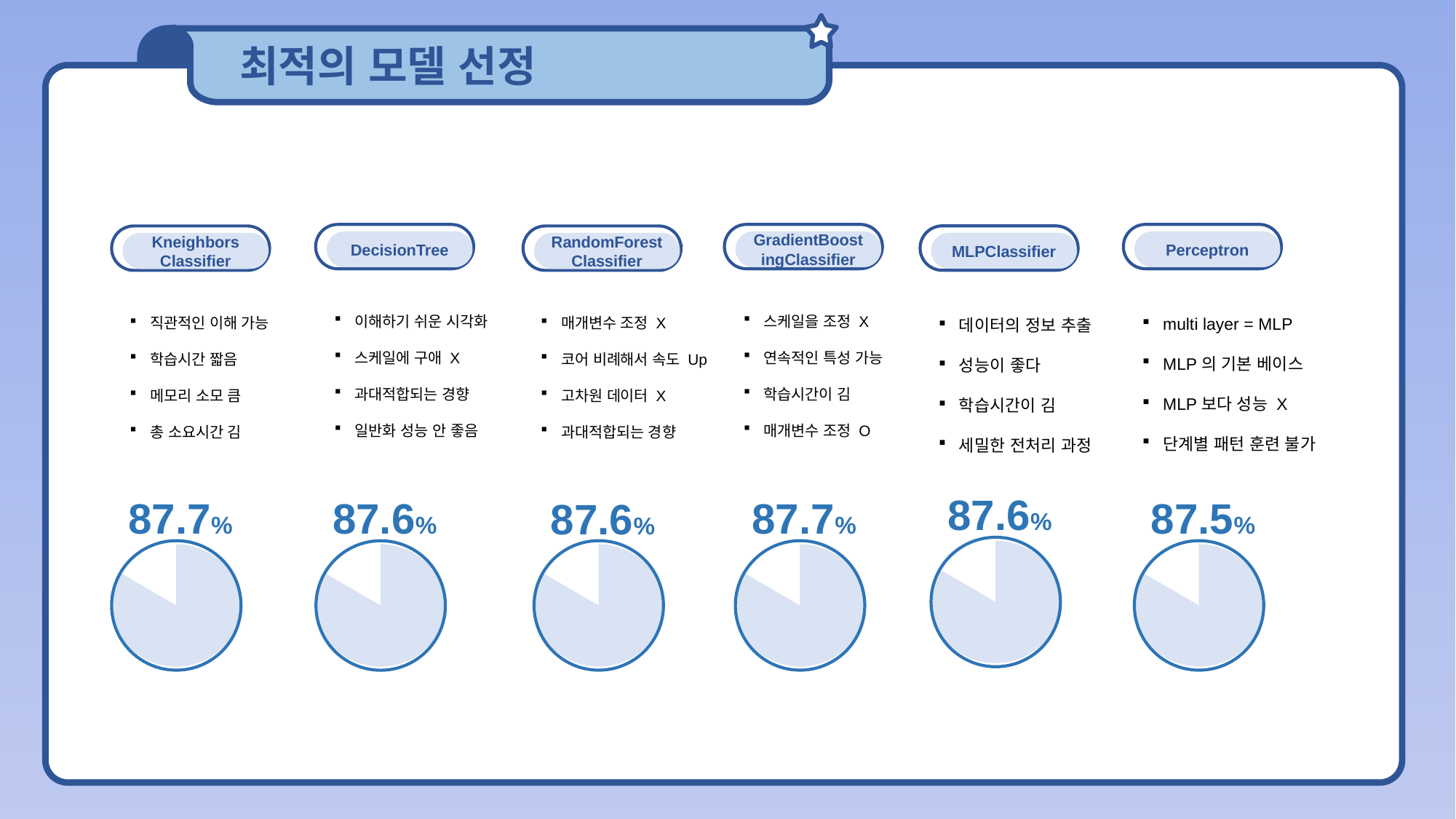

최적의 모델 선정

CONTENTS
GradientBoostingClassifier
CONTENTS
Perceptron
CONTENTS
DecisionTree
CONTENTS
MLPClassifier
CONTENTS
Kneighbors
Classifier
CONTENTS
RandomForestClassifier
스케일을 조정 X
연속적인 특성 가능
학습시간이 김
매개변수 조정 O
multi layer = MLP
MLP의 기본 베이스
MLP보다 성능 X
단계별 패턴 훈련 불가
이해하기 쉬운 시각화
스케일에 구애 X
과대적합되는 경향
일반화 성능 안 좋음
데이터의 정보 추출
성능이 좋다
학습시간이 김
세밀한 전처리 과정

직관적인 이해 가능
학습시간 짧음
메모리 소모 큼
총 소요시간 김
매개변수 조정 X
코어 비례해서 속도 Up
고차원 데이터 X
과대적합되는 경향
87.6%
87.7%
87.7%
87.5%
87.6%
87.6%

CONTENTS
CONTENTS